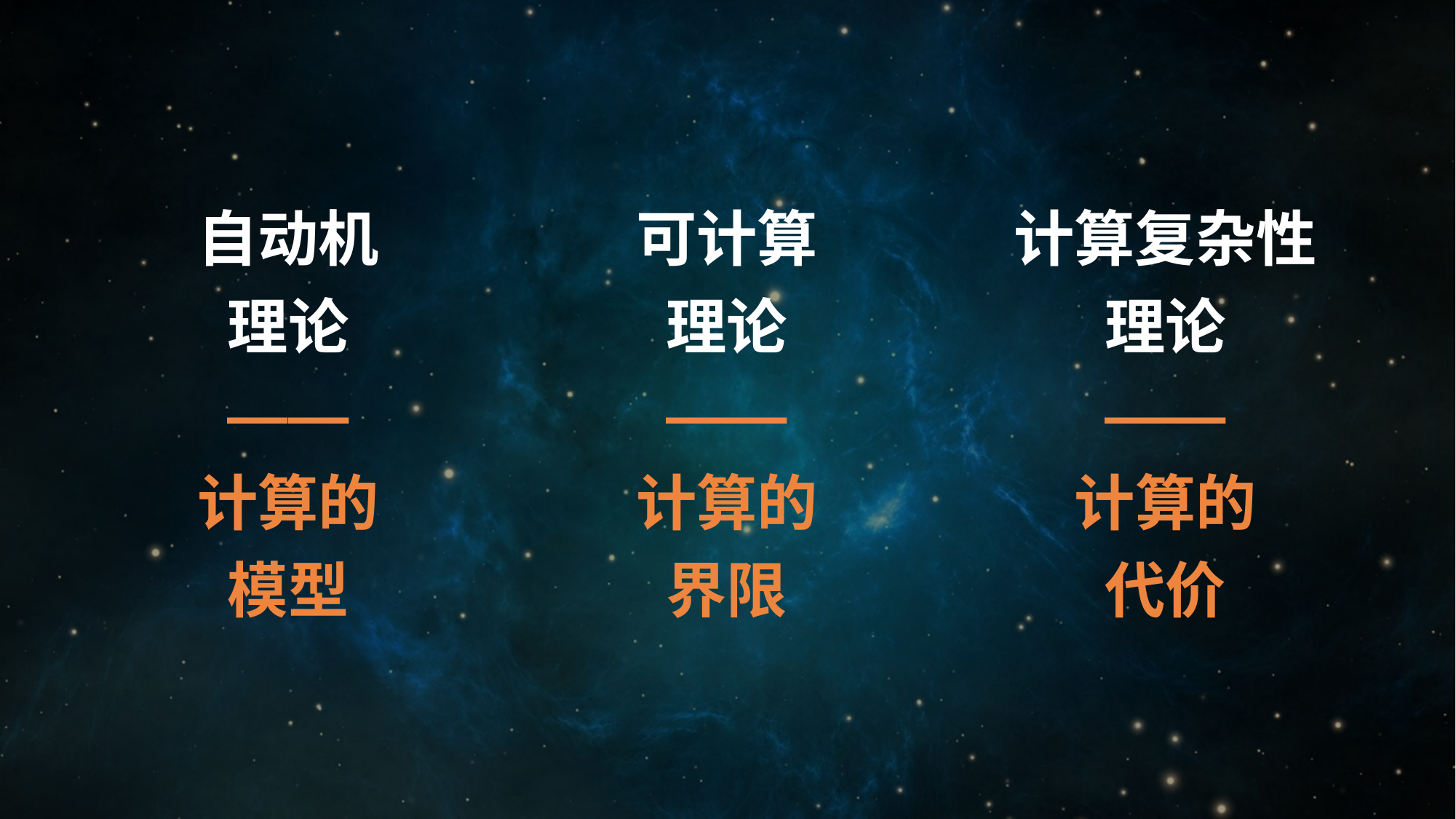

自动机
理论
——
计算的
模型
可计算
理论
——
计算的
界限
计算复杂性
理论
——
计算的
代价